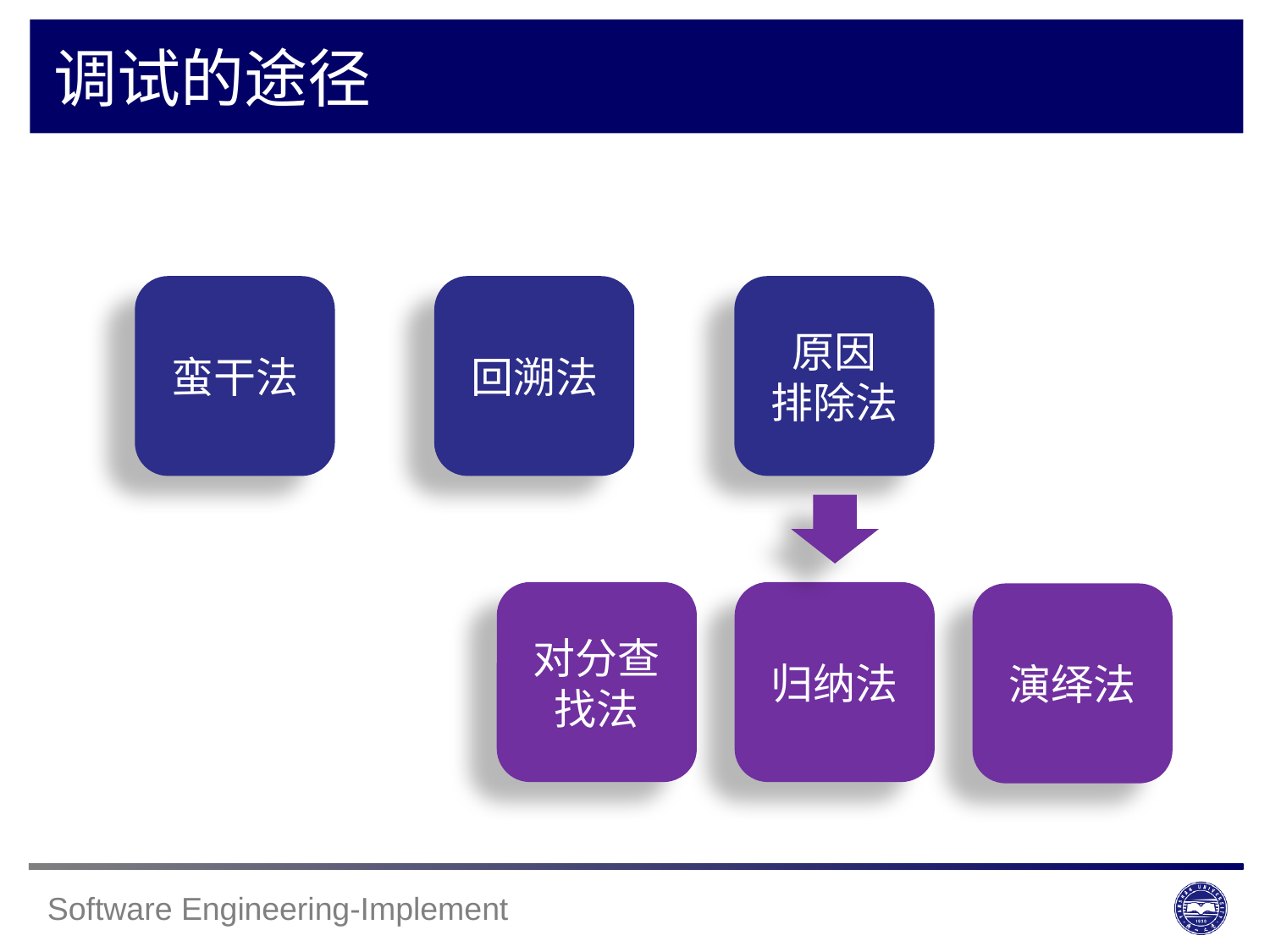

调试的途径
蛮干法
回溯法
原因
排除法

对分查找法
归纳法
演绎法